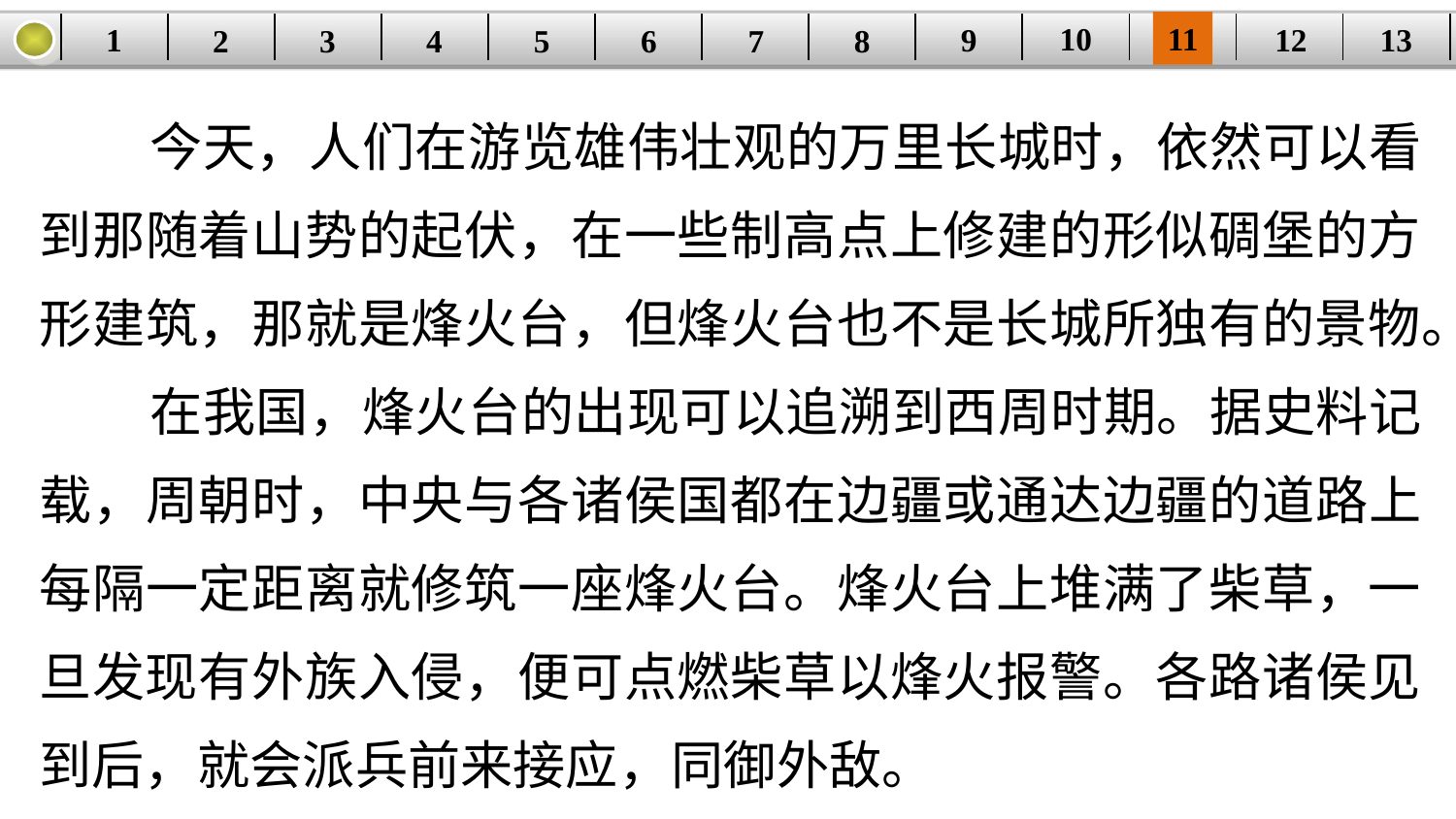

10

11
12
9
13
1
3
4
5
6
8
2
|  |  |  |  |  |  |  |  |  |  |  |  |  |
| --- | --- | --- | --- | --- | --- | --- | --- | --- | --- | --- | --- | --- |
7

        今天，人们在游览雄伟壮观的万里长城时，依然可以看到那随着山势的起伏，在一些制高点上修建的形似碉堡的方形建筑，那就是烽火台，但烽火台也不是长城所独有的景物。
        在我国，烽火台的出现可以追溯到西周时期。据史料记载，周朝时，中央与各诸侯国都在边疆或通达边疆的道路上每隔一定距离就修筑一座烽火台。烽火台上堆满了柴草，一旦发现有外族入侵，便可点燃柴草以烽火报警。各路诸侯见到后，就会派兵前来接应，同御外敌。